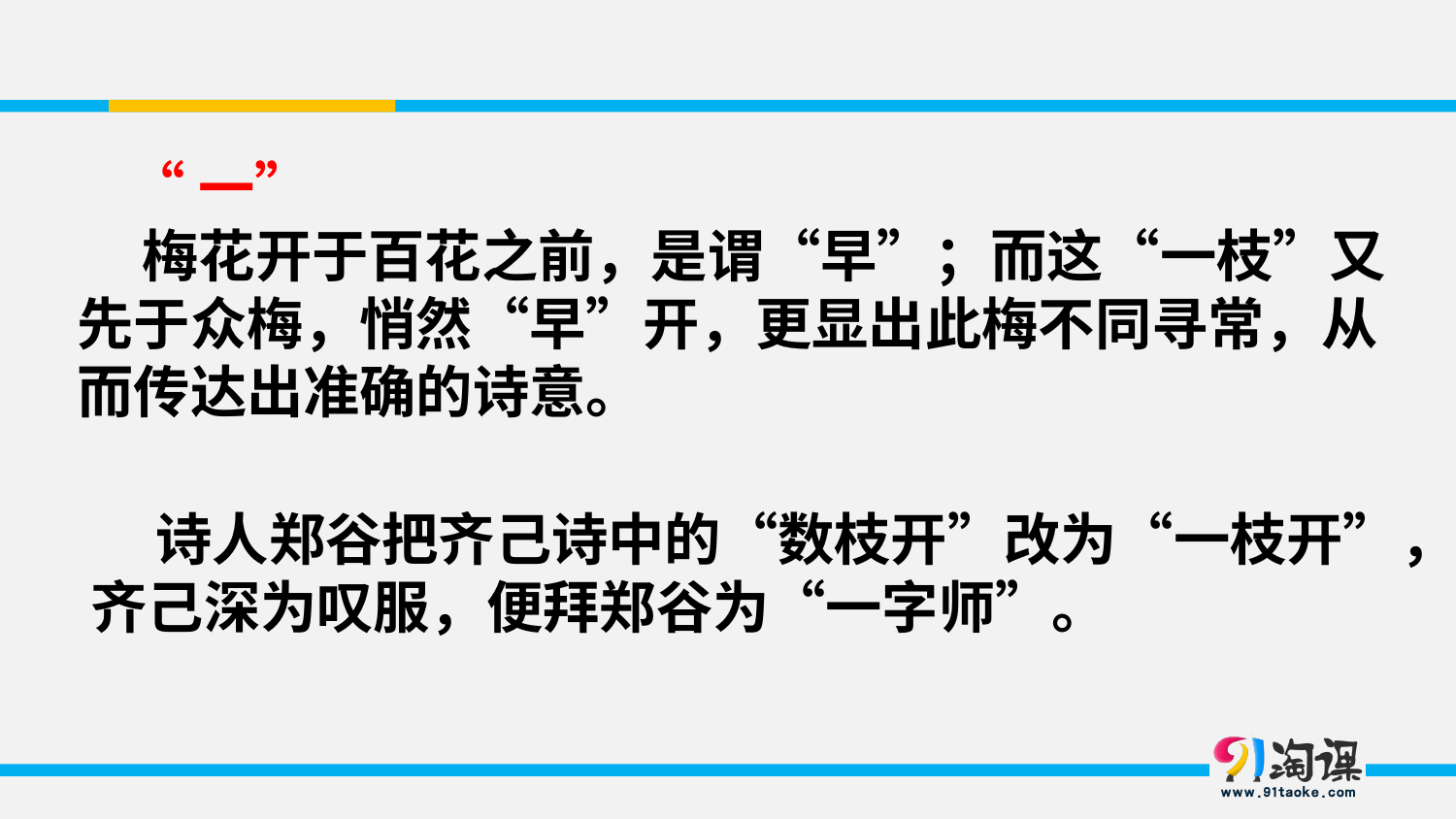

“一”
    梅花开于百花之前，是谓“早”；而这“一枝”又先于众梅，悄然“早”开，更显出此梅不同寻常，从而传达出准确的诗意。
    诗人郑谷把齐己诗中的“数枝开”改为“一枝开”，齐己深为叹服，便拜郑谷为“一字师”。